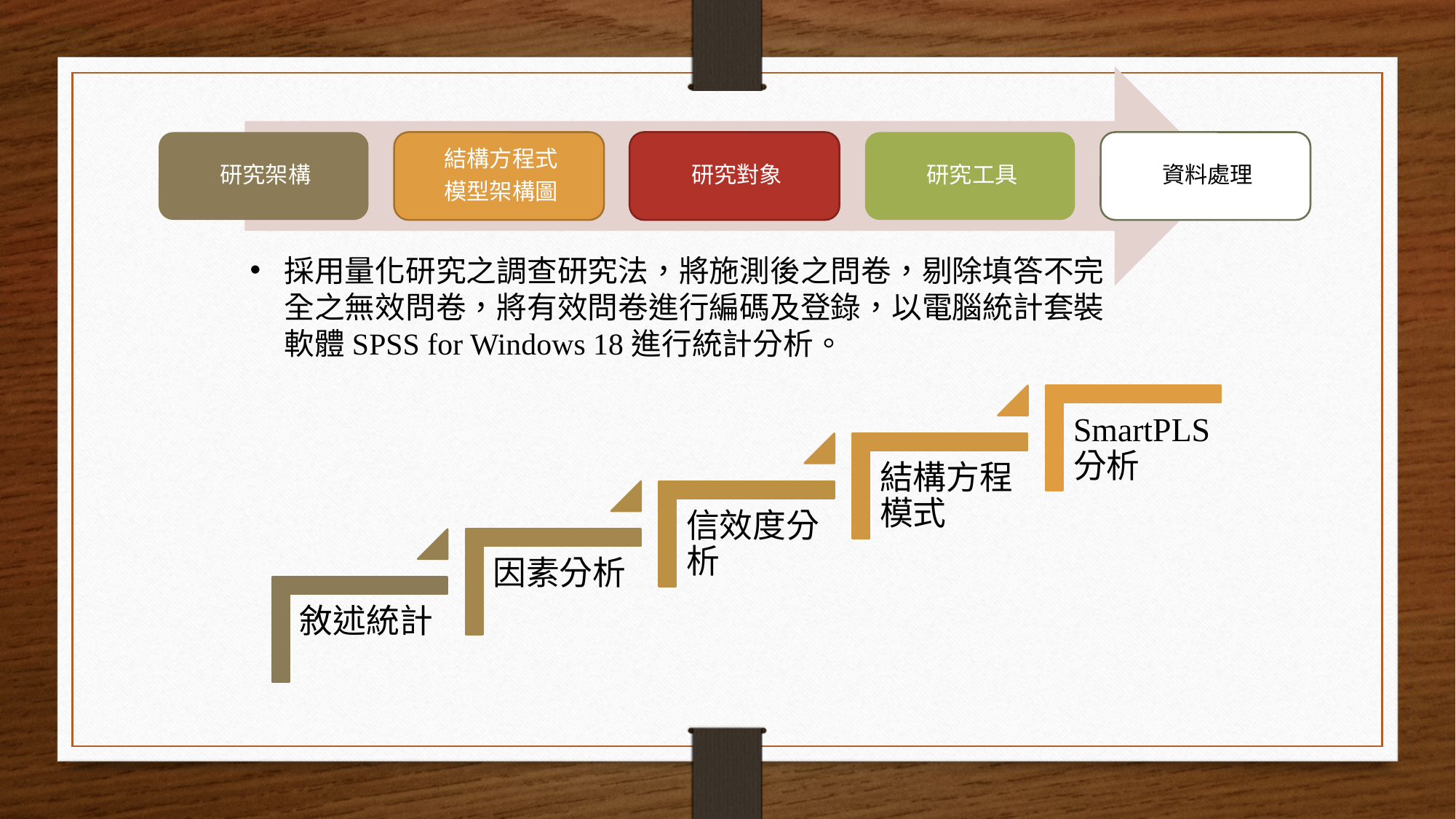

研究架構
結構方程式
模型架構圖
研究對象
研究工具
資料處理
採用量化研究之調查研究法，將施測後之問卷，剔除填答不完全之無效問卷，將有效問卷進行編碼及登錄，以電腦統計套裝軟體SPSS for Windows 18進行統計分析。
敘述統計
因素分析
信效度分析
結構方程模式
SmartPLS分析